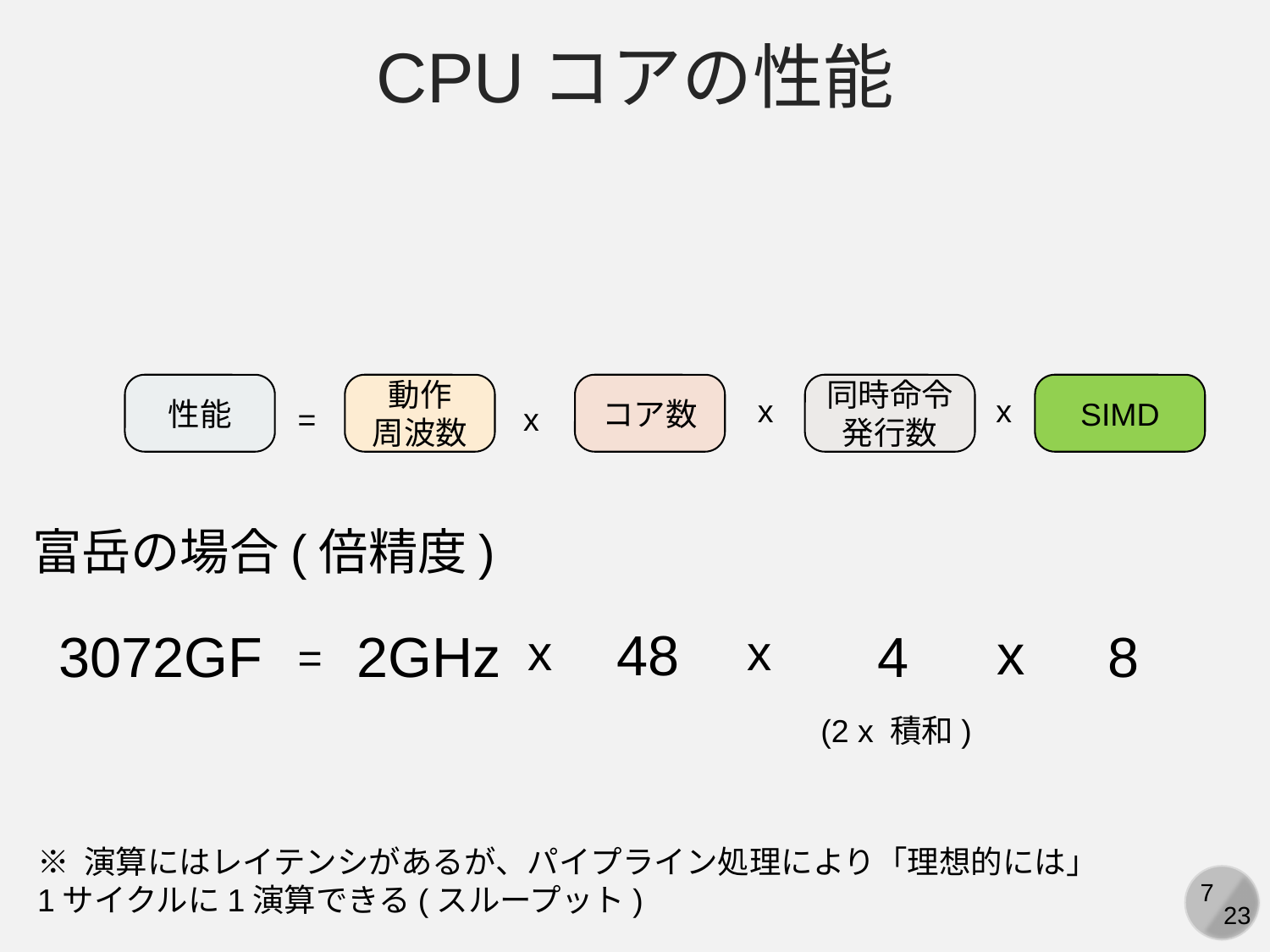

CPUコアの性能
性能
動作
周波数
コア数
同時命令
発行数
SIMD
x
x
=
x
富岳の場合(倍精度)
x
48
3072GF
2GHz
x
x
4
8
=
(2 x 積和)
※ 演算にはレイテンシがあるが、パイプライン処理により「理想的には」
1サイクルに1演算できる(スループット)